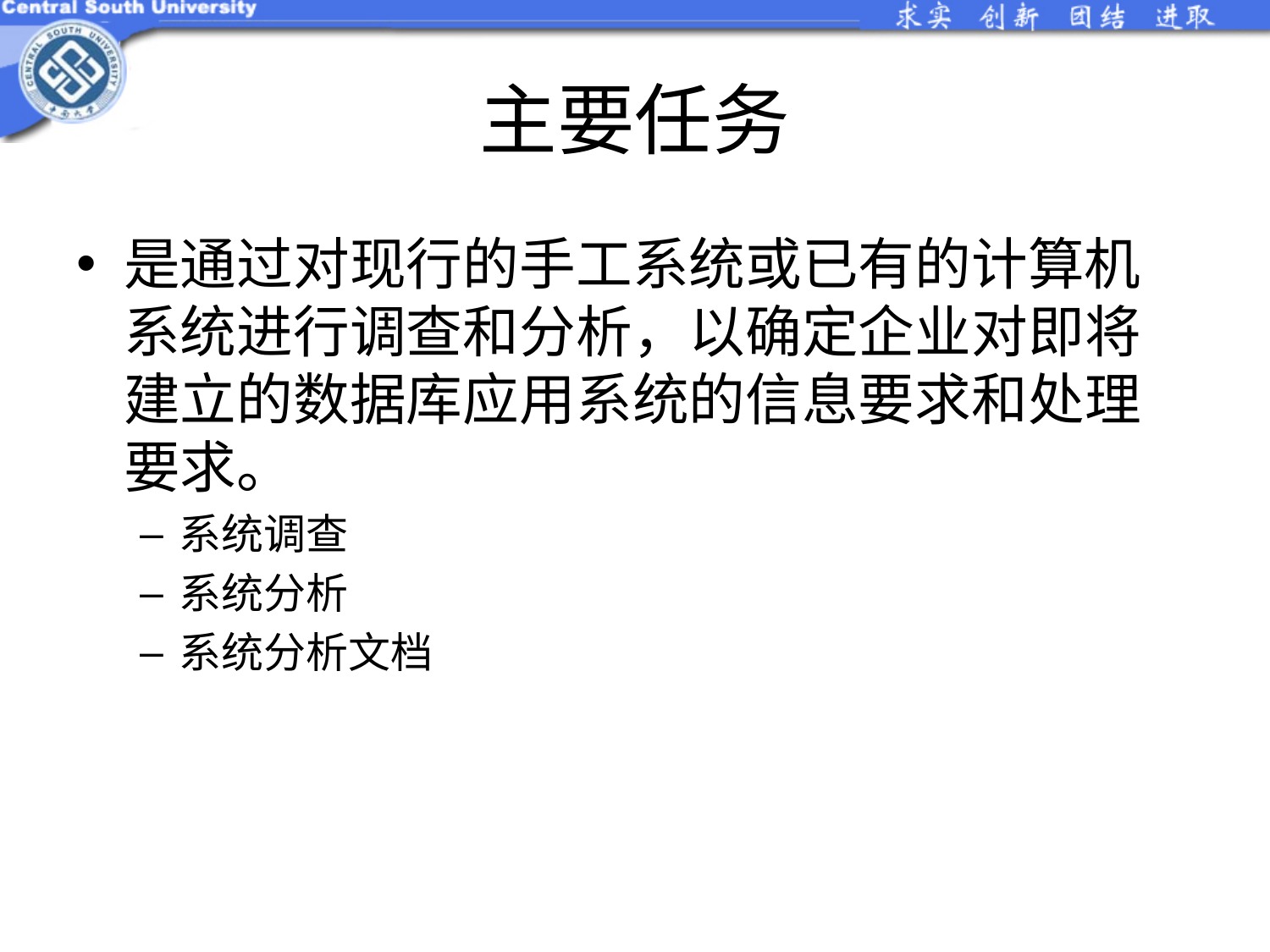

# 主要任务
是通过对现行的手工系统或已有的计算机系统进行调查和分析，以确定企业对即将建立的数据库应用系统的信息要求和处理要求。
系统调查
系统分析
系统分析文档